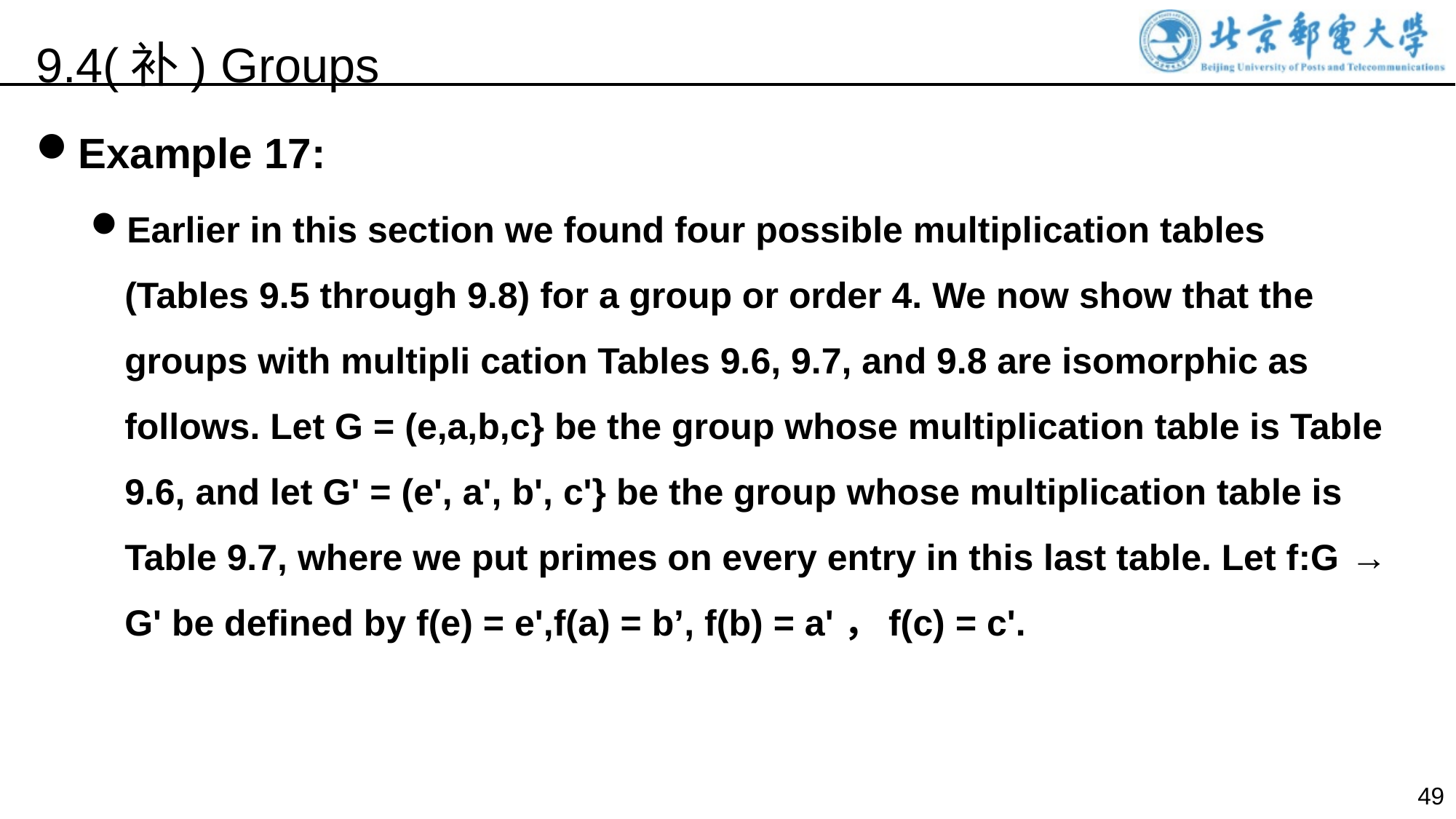

9.4(补) Groups
Example 17:
Earlier in this section we found four possible multiplication tables (Tables 9.5 through 9.8) for a group or order 4. We now show that the groups with multipli cation Tables 9.6, 9.7, and 9.8 are isomorphic as follows. Let G = (e,a,b,c} be the group whose multiplication table is Table 9.6, and let G' = (e', a', b', c'} be the group whose multiplication table is Table 9.7, where we put primes on every entry in this last table. Let f:G → G' be defined by f(e) = e',f(a) = b’, f(b) = a'，f(c) = c'.